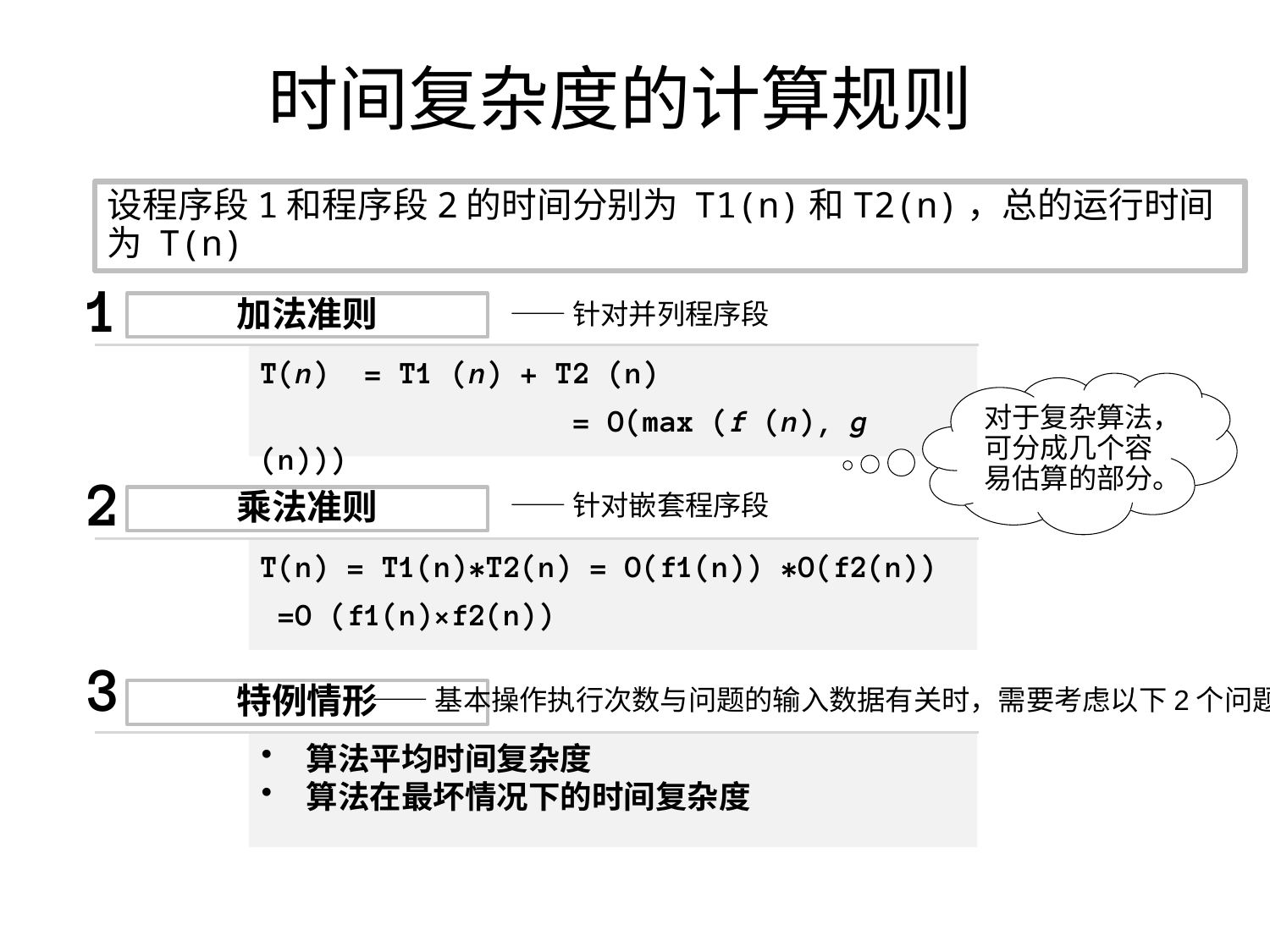

# 时间复杂度的计算规则
设程序段1和程序段2的时间分别为 T1(n)和T2(n)，总的运行时间为 T(n)
1
——针对并列程序段
加法准则
T(n)  = T1 (n) + T2 (n)
                  = O(max (f (n), g (n)))
对于复杂算法，可分成几个容易估算的部分。
2
——针对嵌套程序段
乘法准则
T(n) = T1(n)*T2(n) = O(f1(n)) *O(f2(n))
 =O (f1(n)×f2(n))
3
——基本操作执行次数与问题的输入数据有关时，需要考虑以下2个问题
特例情形
 算法平均时间复杂度
 算法在最坏情况下的时间复杂度